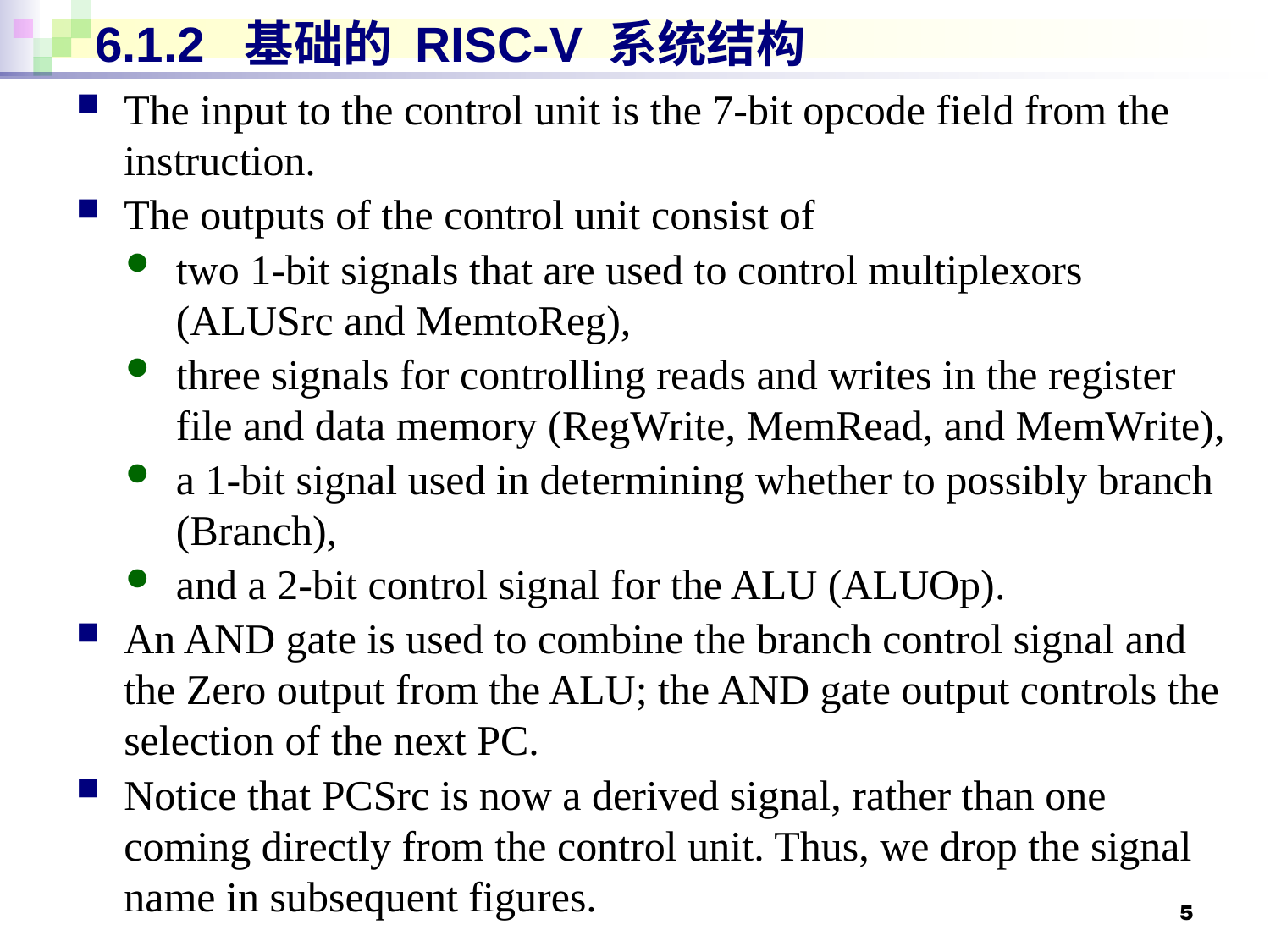

# 6.1.2  基础的 RISC-V 系统结构
The input to the control unit is the 7-bit opcode field from the instruction.
The outputs of the control unit consist of
two 1-bit signals that are used to control multiplexors (ALUSrc and MemtoReg),
three signals for controlling reads and writes in the register file and data memory (RegWrite, MemRead, and MemWrite),
a 1-bit signal used in determining whether to possibly branch (Branch),
and a 2-bit control signal for the ALU (ALUOp).
An AND gate is used to combine the branch control signal and the Zero output from the ALU; the AND gate output controls the selection of the next PC.
Notice that PCSrc is now a derived signal, rather than one coming directly from the control unit. Thus, we drop the signal name in subsequent figures.
5